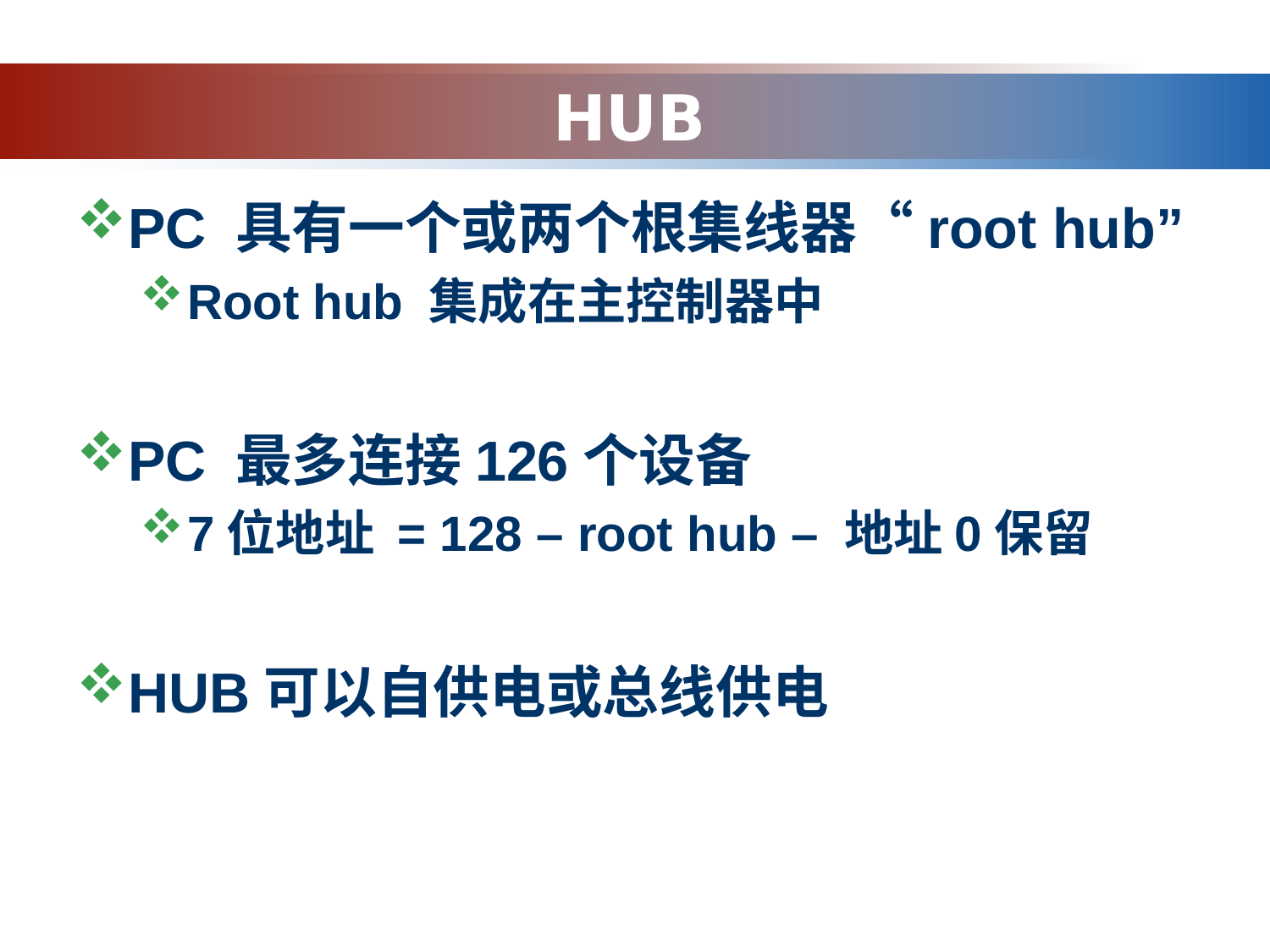

# HUB
PC 具有一个或两个根集线器“root hub”
Root hub 集成在主控制器中

PC 最多连接126个设备
7位地址 = 128 – root hub – 地址0保留

HUB可以自供电或总线供电